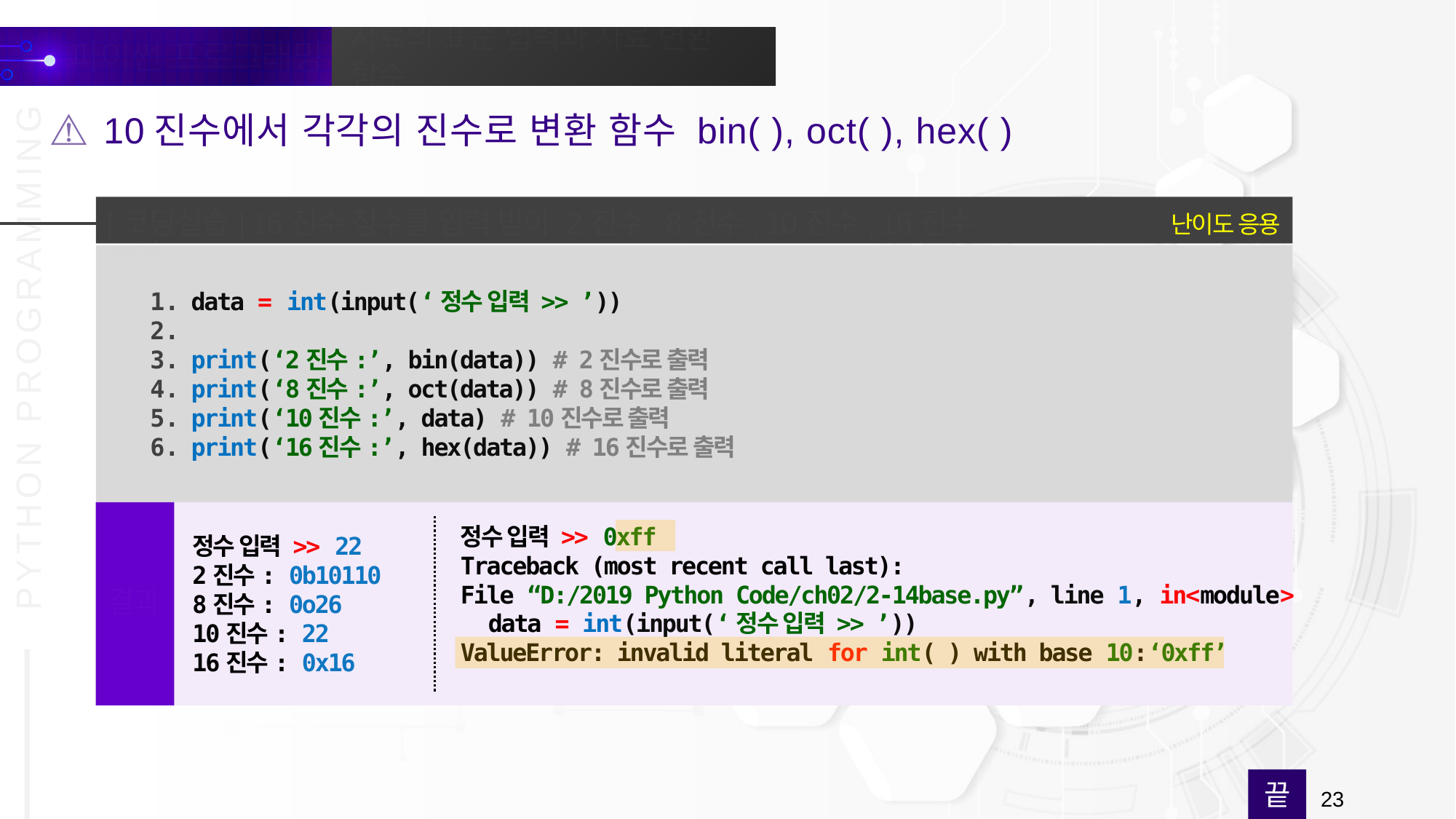

10진수에서 각각의 진수로 변환 함수 bin( ), oct( ), hex( )

난이도 응용
[코딩실습] 16진수 정수를 입력 받아 2진수, 8진수, 10진수, 16진수 출력
data = int(input(‘정수 입력 >> ’))

print(‘2진수:’, bin(data)) # 2진수로 출력
print(‘8진수:’, oct(data)) # 8진수로 출력
print(‘10진수:’, data) # 10진수로 출력
print(‘16진수:’, hex(data)) # 16진수로 출력
정수 입력 >> 22
2진수: 0b10110
8진수: 0o26
10진수: 22
16진수: 0x16

정수 입력 >> 0xff
Traceback (most recent call last):
File “D:/2019 Python Code/ch02/2-14base.py”, line 1, in<module>
  data = int(input(‘정수 입력 >> ’))
ValueError: invalid literal for int( ) with base 10:‘0xff’

결과

끝
23